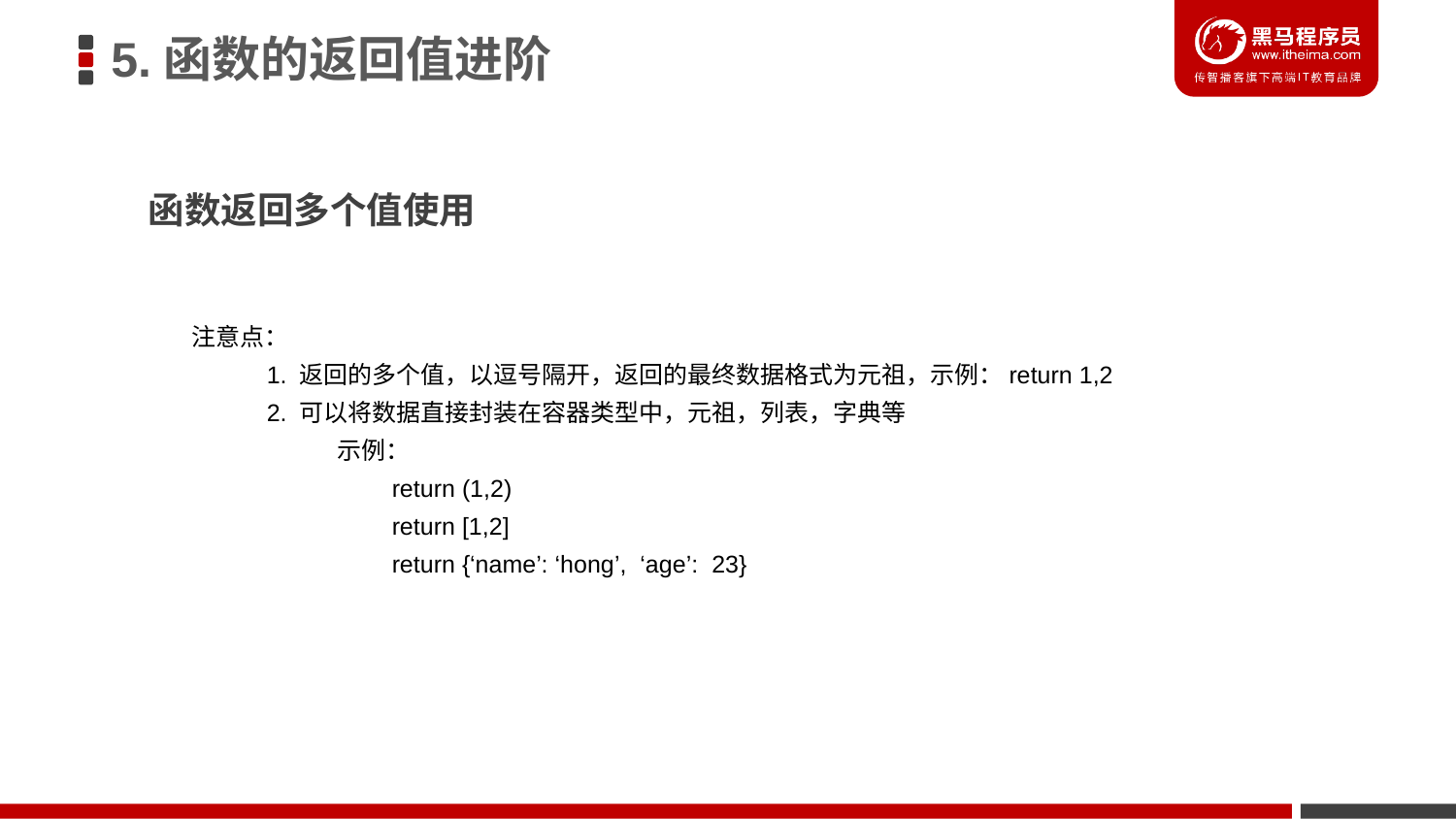

5.函数的返回值进阶
函数返回多个值使用
注意点：
           1. 返回的多个值，以逗号隔开，返回的最终数据格式为元祖，示例：return 1,2
           2. 可以将数据直接封装在容器类型中，元祖，列表，字典等
	示例：
	        return (1,2)
	        return [1,2]
	        return {‘name’: ‘hong’,  ‘age’:  23}